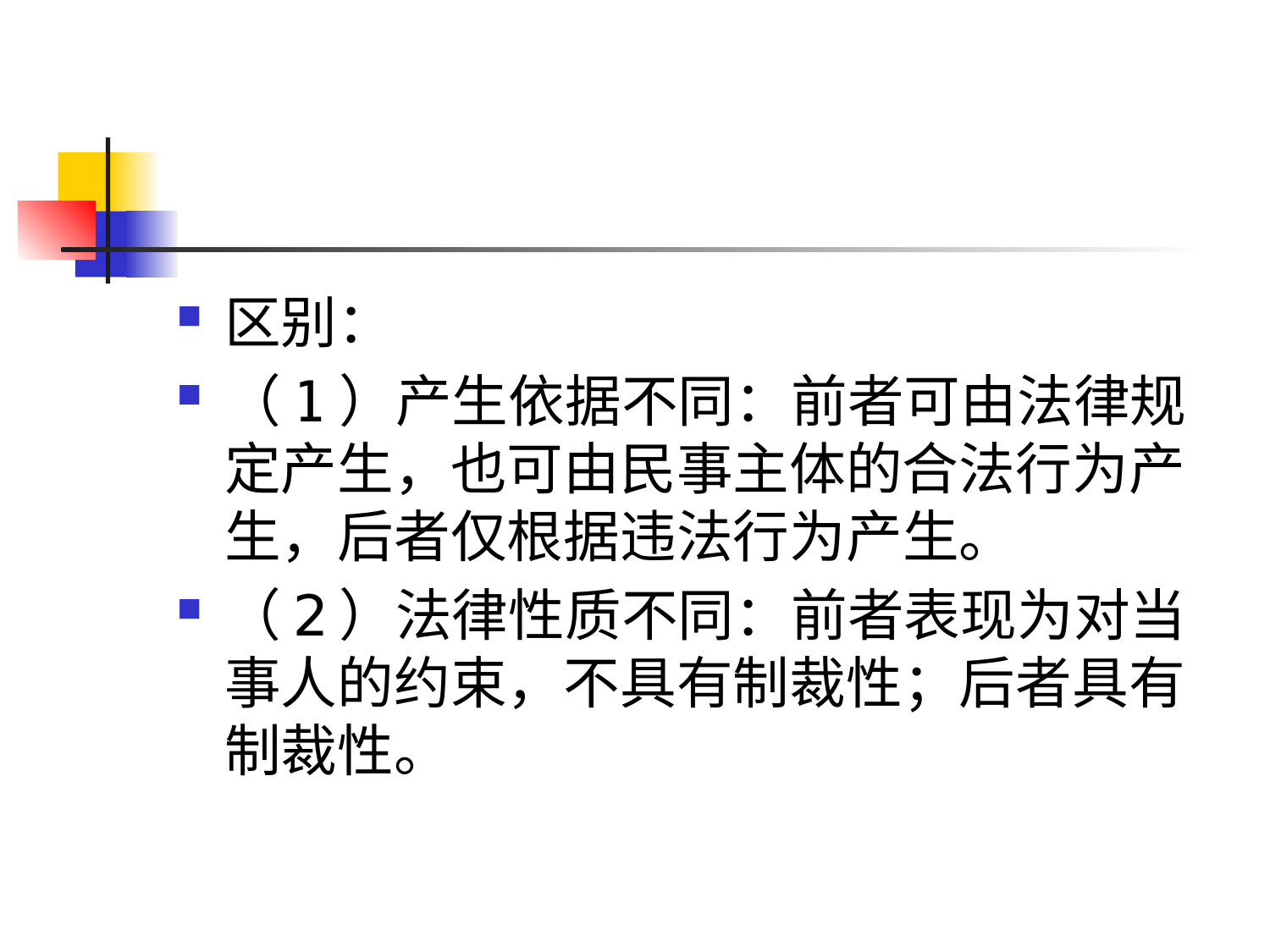

#
区别：
（1）产生依据不同：前者可由法律规定产生，也可由民事主体的合法行为产生，后者仅根据违法行为产生。
（2）法律性质不同：前者表现为对当事人的约束，不具有制裁性；后者具有制裁性。